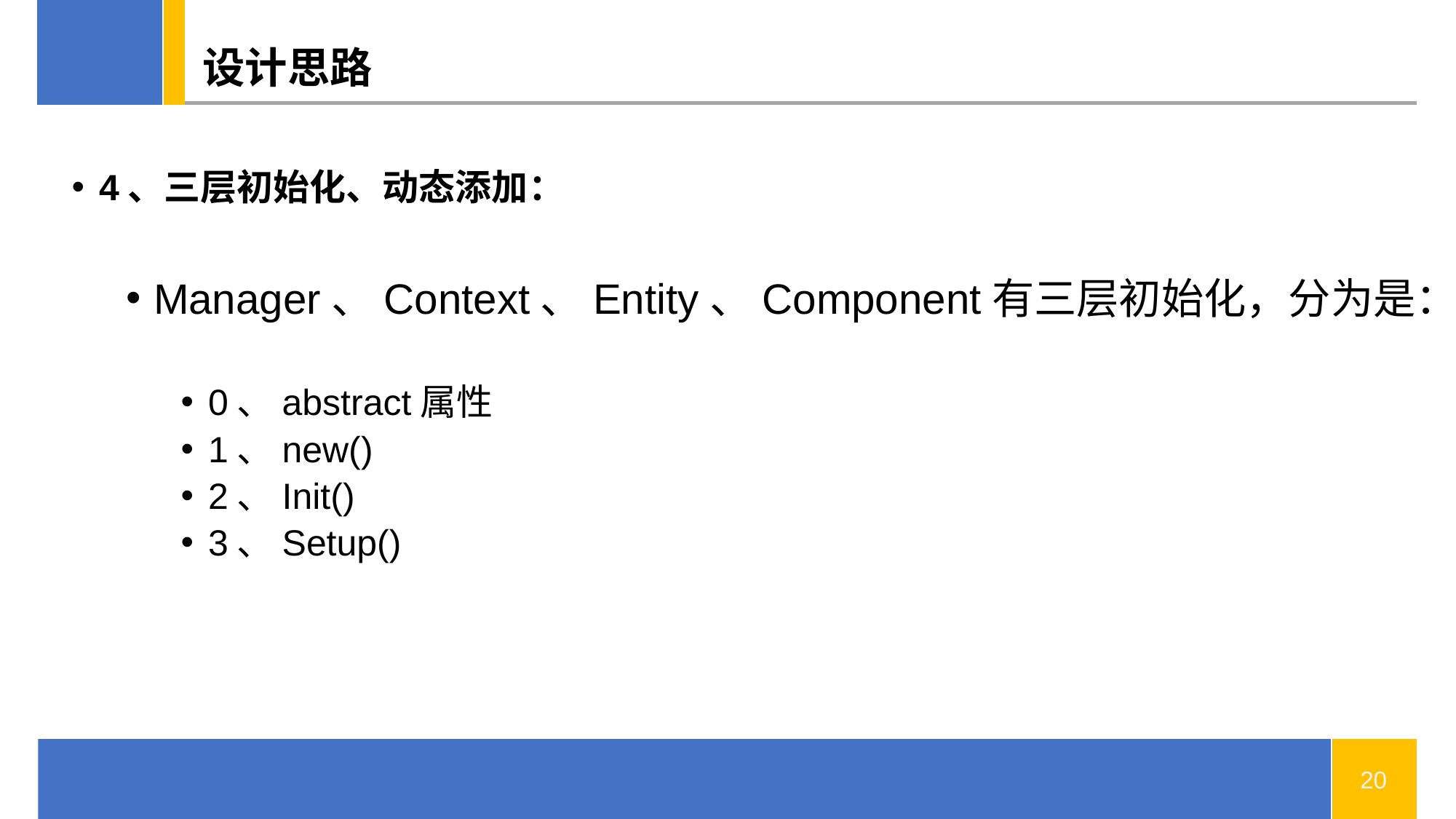

# 设计思路

4、三层初始化、动态添加：

Manager、Context、Entity、Component有三层初始化，分为是：

0、abstract属性
1、new()
2、Init()
3、Setup()